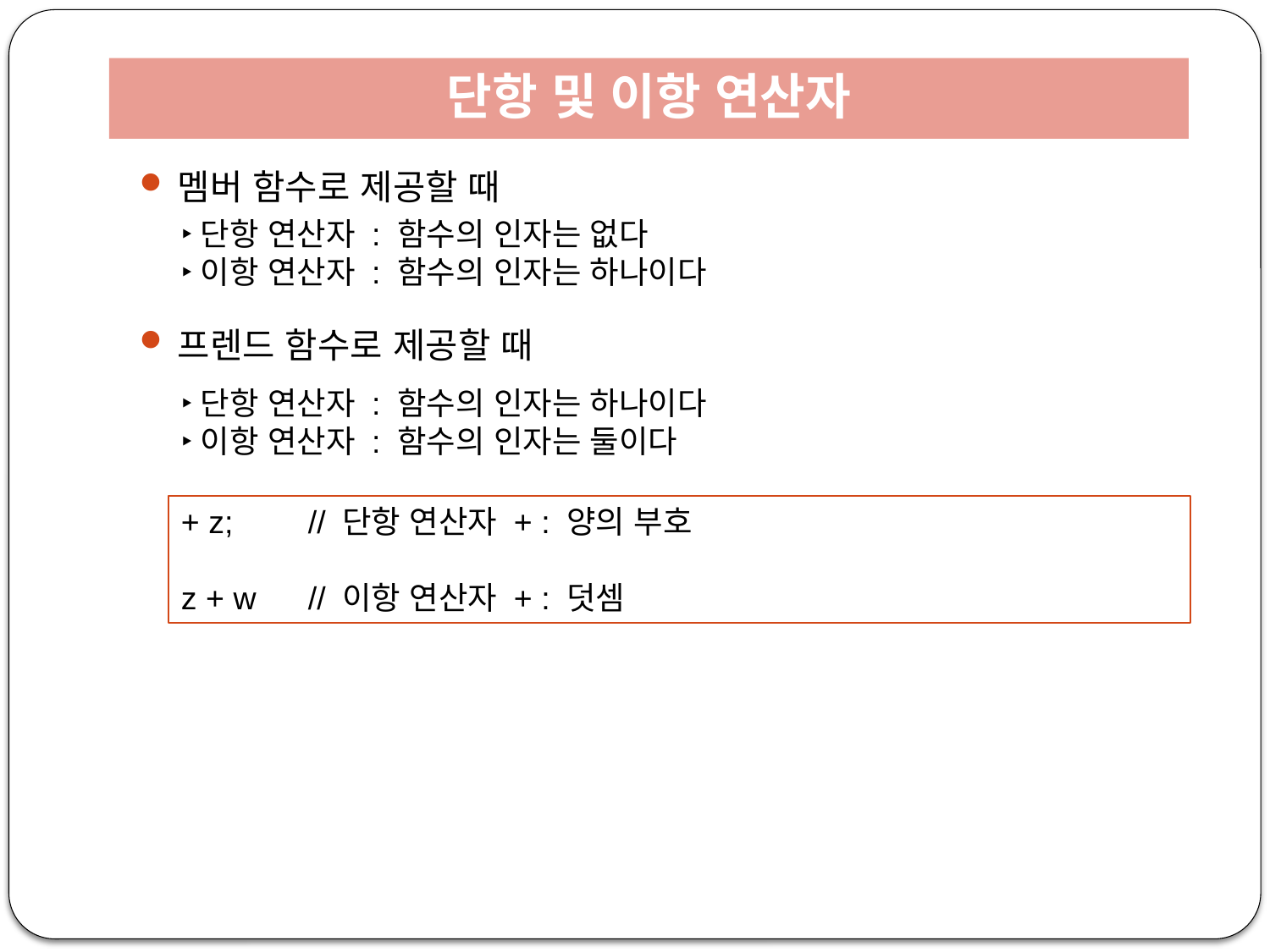

# 단항 및 이항 연산자
멤버 함수로 제공할 때

프렌드 함수로 제공할 때

‣단항 연산자 : 함수의 인자는 없다
‣이항 연산자 : 함수의 인자는 하나이다
‣단항 연산자 : 함수의 인자는 하나이다
‣이항 연산자 : 함수의 인자는 둘이다
+ z; 	// 단항 연산자 + : 양의 부호

z + w	// 이항 연산자 + : 덧셈